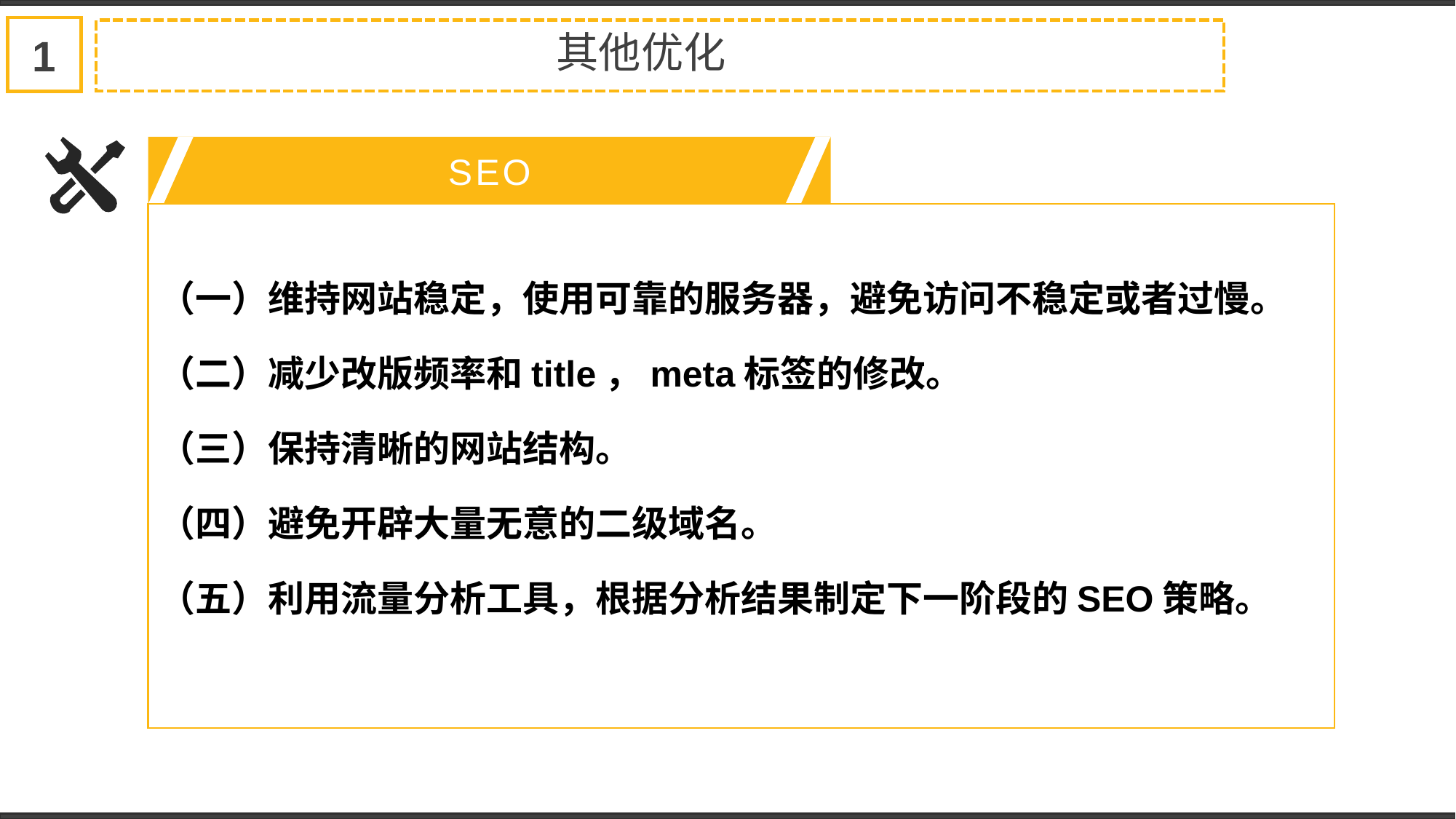

1

其他优化

SEO

（一）维持网站稳定，使用可靠的服务器，避免访问不稳定或者过慢。
（二）减少改版频率和title，meta标签的修改。
（三）保持清晰的网站结构。
（四）避免开辟大量无意的二级域名。
（五）利用流量分析工具，根据分析结果制定下一阶段的SEO策略。